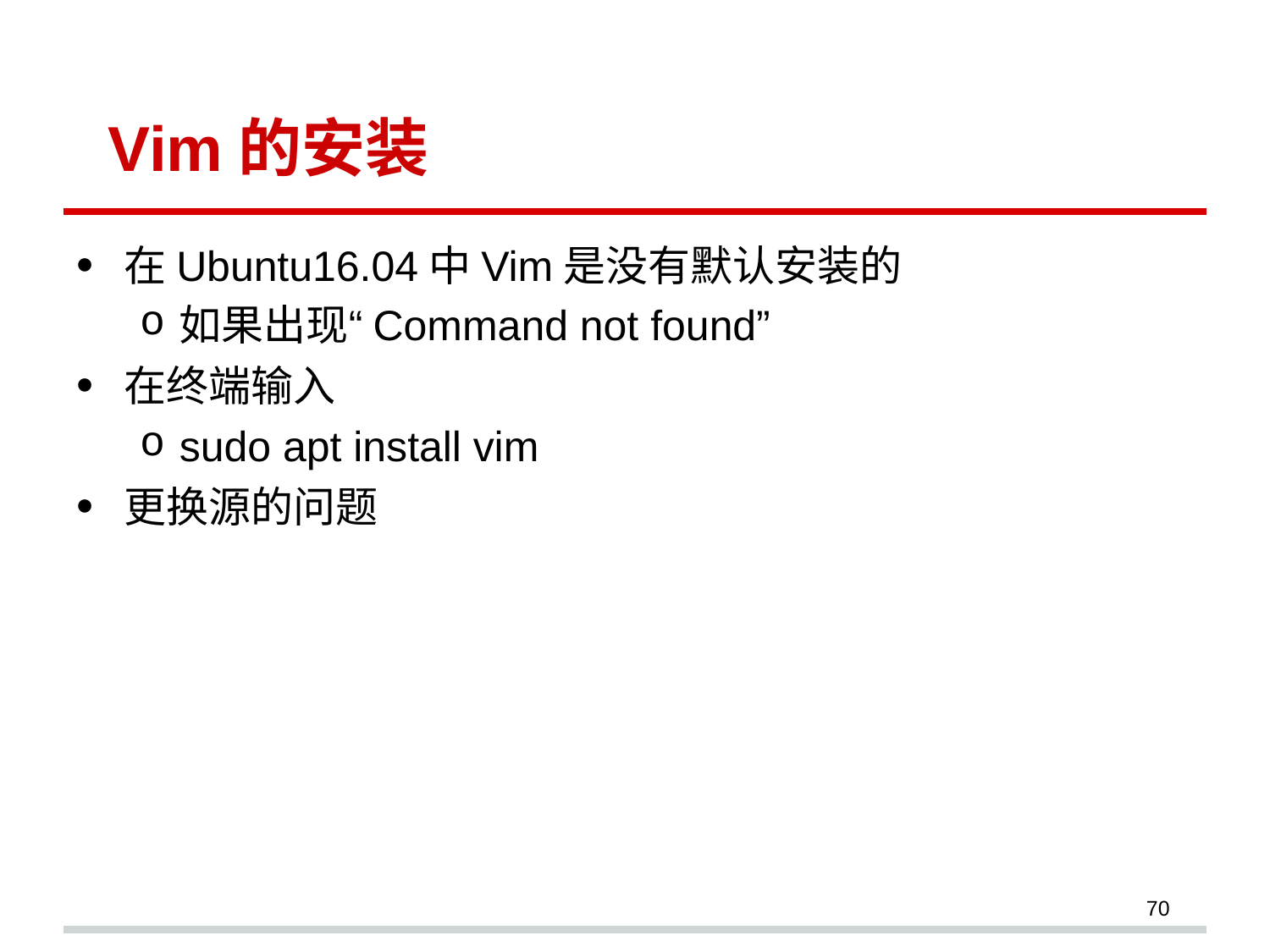

# Vim的安装
在Ubuntu16.04中Vim是没有默认安装的
如果出现“Command not found”
在终端输入
sudo apt install vim
更换源的问题

70